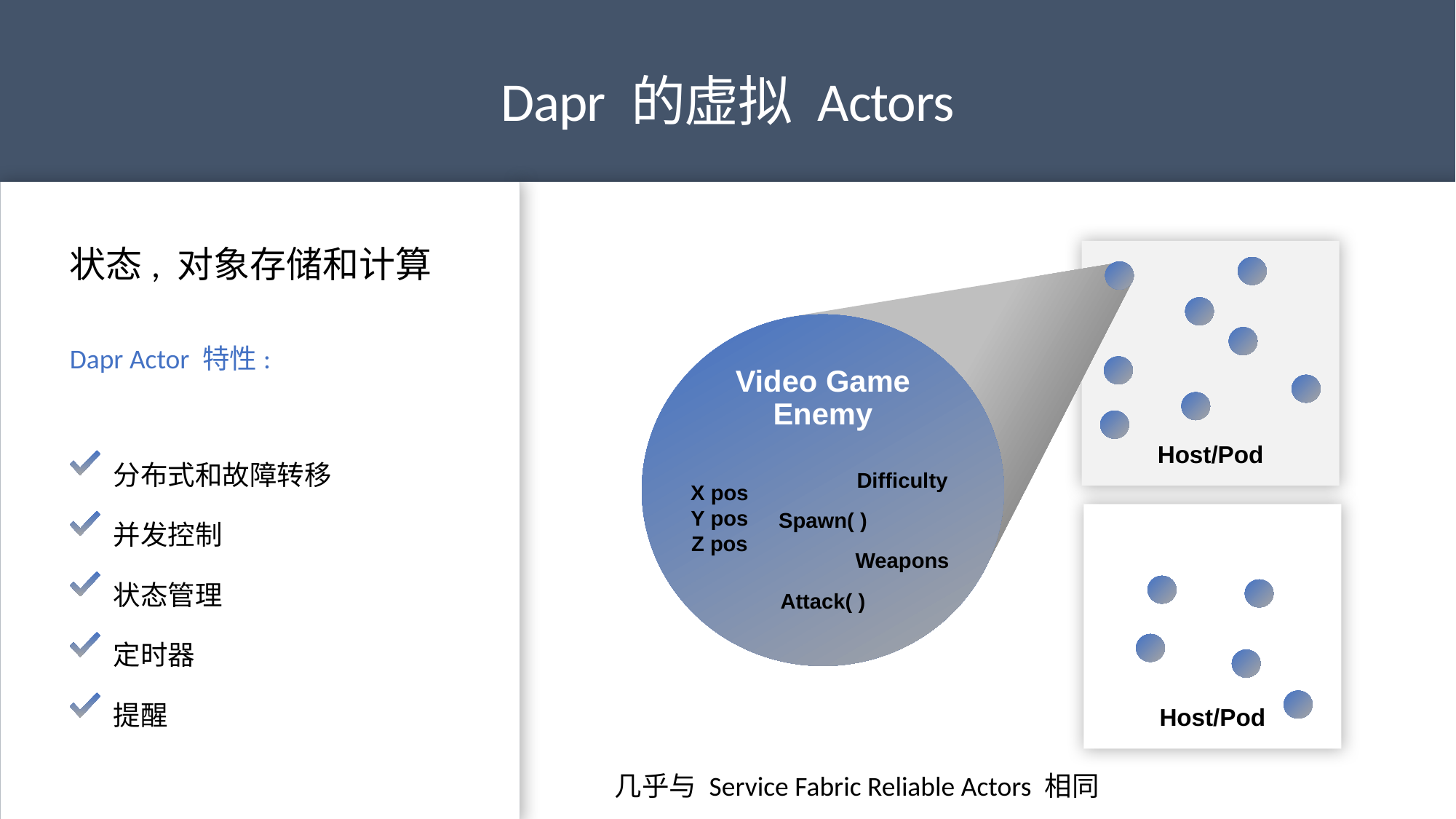

Dapr 的虚拟 Actors

状态, 对象存储和计算

Dapr Actor 特性:

分布式和故障转移
并发控制
状态管理
定时器
提醒

Host/Pod

Video Game Enemy
Difficulty
X pos
Y pos
Z pos
Spawn( )
Weapons
Attack( )

Host/Pod

几乎与 Service Fabric Reliable Actors 相同